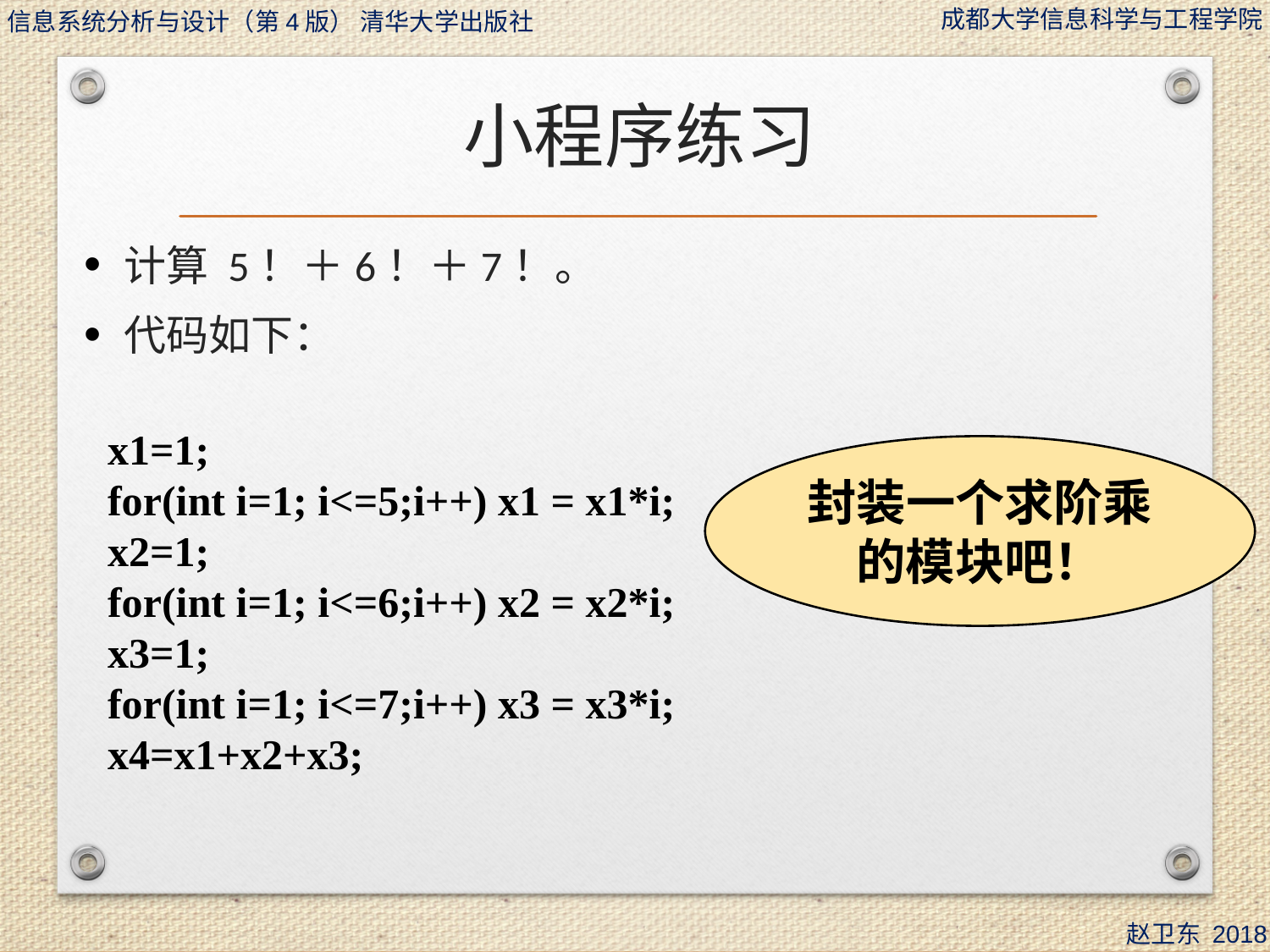

# 小程序练习
计算 5！＋6！＋7！。
代码如下：
x1=1;
for(int i=1; i<=5;i++) x1 = x1*i;
x2=1;
for(int i=1; i<=6;i++) x2 = x2*i;
x3=1;
for(int i=1; i<=7;i++) x3 = x3*i;
x4=x1+x2+x3;

封装一个求阶乘的模块吧！